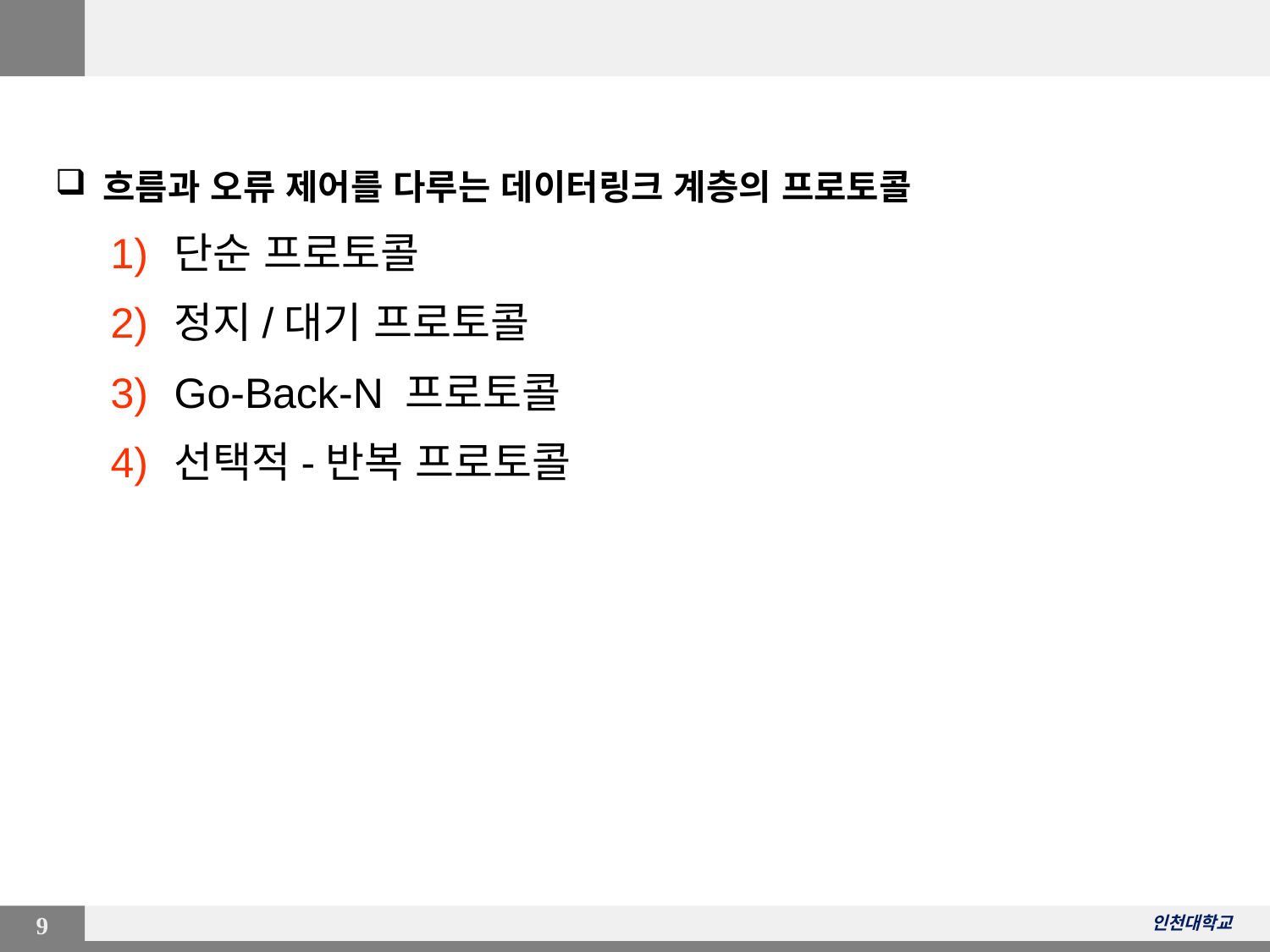

9
흐름과 오류 제어를 다루는 데이터링크 계층의 프로토콜
단순 프로토콜
정지/대기 프로토콜
Go-Back-N 프로토콜
선택적-반복 프로토콜